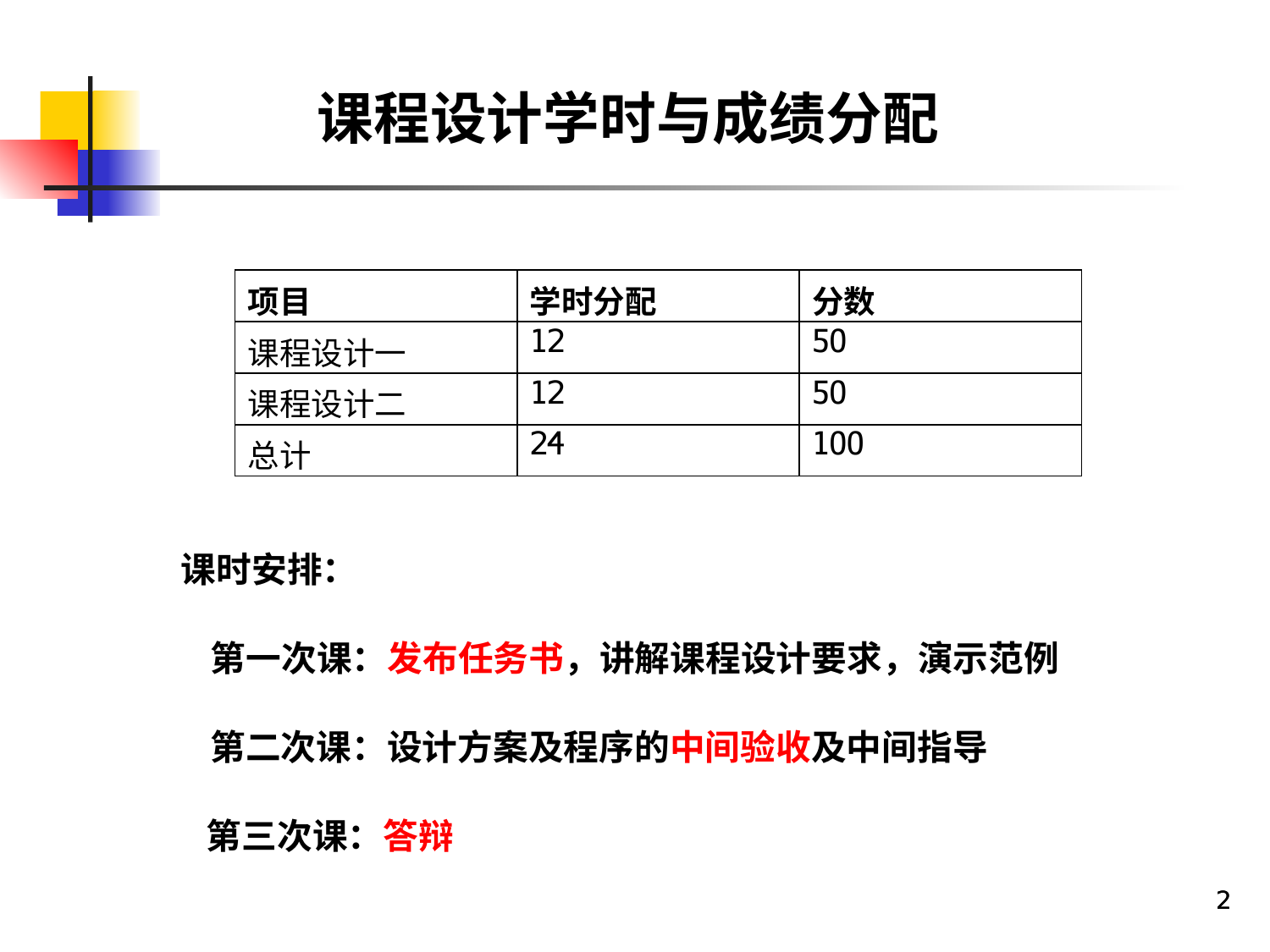

课程设计学时与成绩分配
| 项目 | 学时分配 | 分数 |
| --- | --- | --- |
| 课程设计一 | 12 | 50 |
| 课程设计二 | 12 | 50 |
| 总计 | 24 | 100 |
课时安排：
第一次课：发布任务书，讲解课程设计要求，演示范例
第二次课：设计方案及程序的中间验收及中间指导
第三次课：答辩
2
2